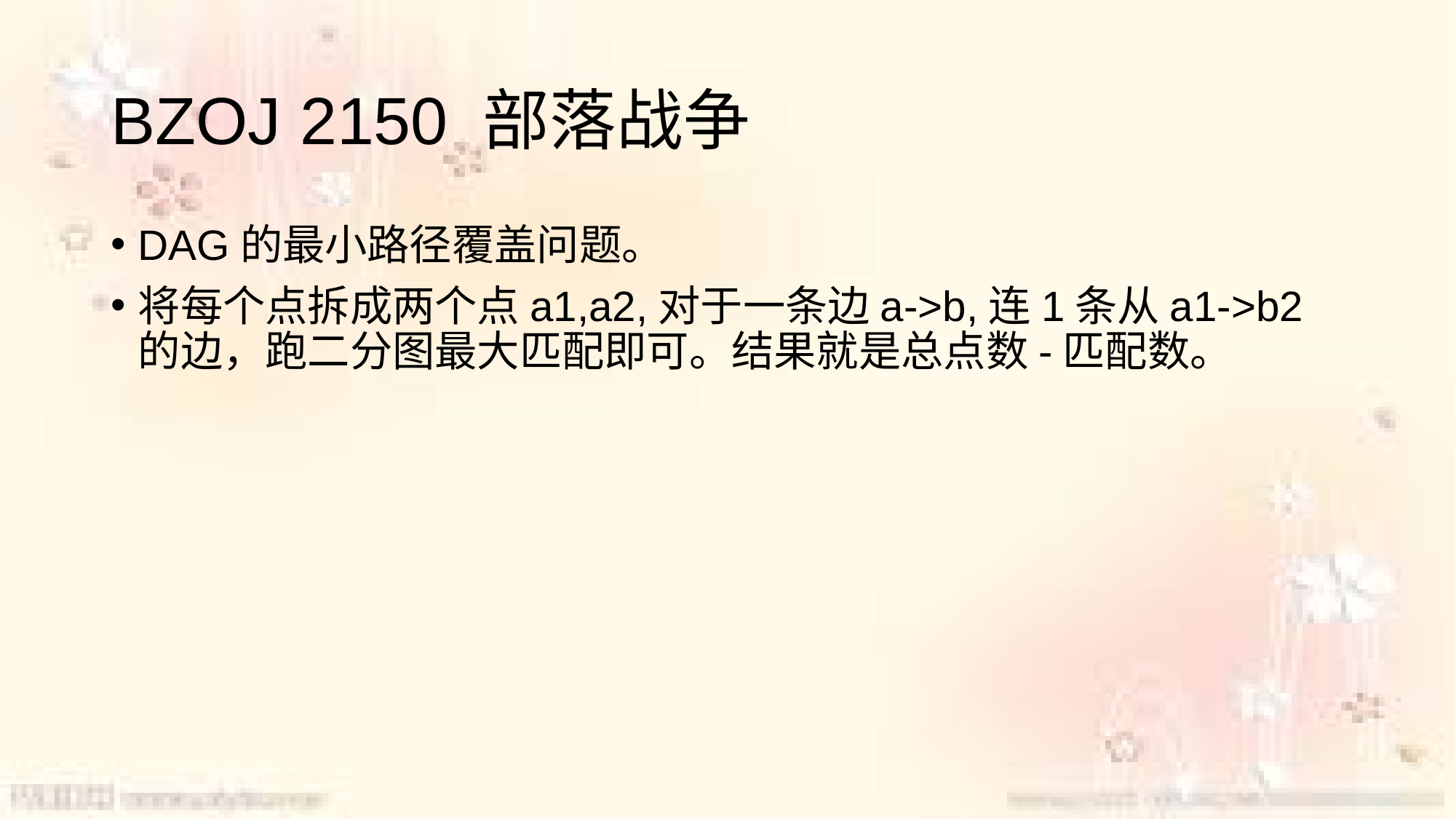

# BZOJ 2150 部落战争
DAG的最小路径覆盖问题。
将每个点拆成两个点a1,a2,对于一条边a->b,连1条从a1->b2的边，跑二分图最大匹配即可。结果就是总点数-匹配数。